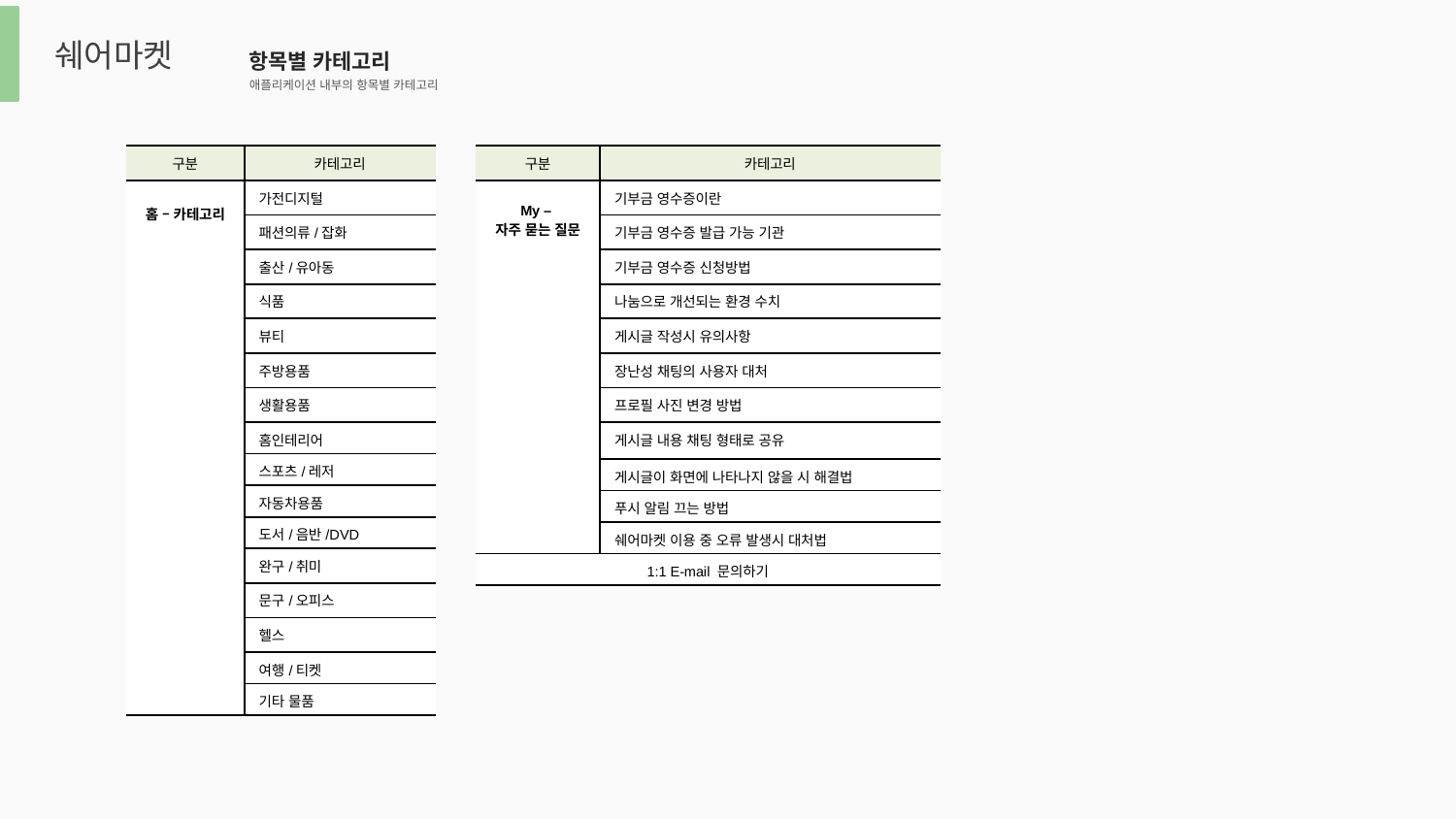

쉐어마켓
항목별 카테고리
애플리케이션 내부의 항목별 카테고리
| 구분 | 카테고리 |
| --- | --- |
| 홈 – 카테고리 | 가전디지털 |
|  | 패션의류/잡화 |
|  | 출산/유아동 |
| 홈 - 카테고리 | 식품 |
|  | 뷰티 |
|  | 주방용품 |
|  | 생활용품 |
|  | 홈인테리어 |
|  | 스포츠/레저 |
|  | 자동차용품 |
|  | 도서/음반/DVD |
|  | 완구/취미 |
|  | 문구/오피스 |
|  | 헬스 |
|  | 여행/티켓 |
|  | 기타 물품 |
| 구분 | 카테고리 |
| --- | --- |
| My – 자주 묻는 질문 | 기부금 영수증이란 |
|  | 기부금 영수증 발급 가능 기관 |
|  | 기부금 영수증 신청방법 |
| 홈 - 카테고리 | 나눔으로 개선되는 환경 수치 |
|  | 게시글 작성시 유의사항 |
|  | 장난성 채팅의 사용자 대처 |
|  | 프로필 사진 변경 방법 |
|  | 게시글 내용 채팅 형태로 공유 |
|  | 게시글이 화면에 나타나지 않을 시 해결법 |
|  | 푸시 알림 끄는 방법 |
|  | 쉐어마켓 이용 중 오류 발생시 대처법 |
| 1:1 E-mail 문의하기 |  |